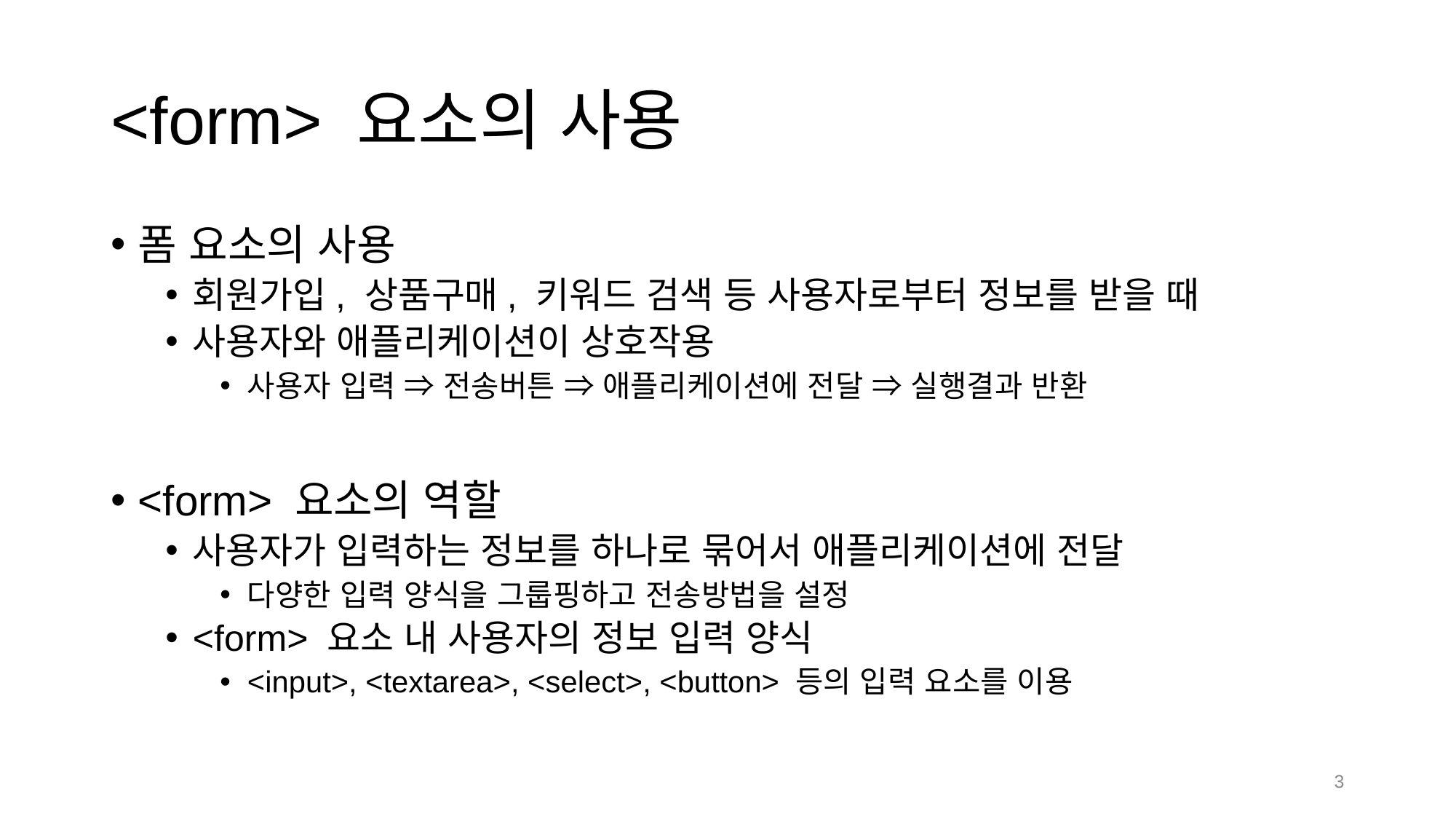

# <form> 요소의 사용
폼 요소의 사용
회원가입, 상품구매, 키워드 검색 등 사용자로부터 정보를 받을 때
사용자와 애플리케이션이 상호작용
사용자 입력 ⇒ 전송버튼 ⇒ 애플리케이션에 전달 ⇒ 실행결과 반환

<form> 요소의 역할
사용자가 입력하는 정보를 하나로 묶어서 애플리케이션에 전달
다양한 입력 양식을 그룹핑하고 전송방법을 설정
<form> 요소 내 사용자의 정보 입력 양식
<input>, <textarea>, <select>, <button> 등의 입력 요소를 이용
3